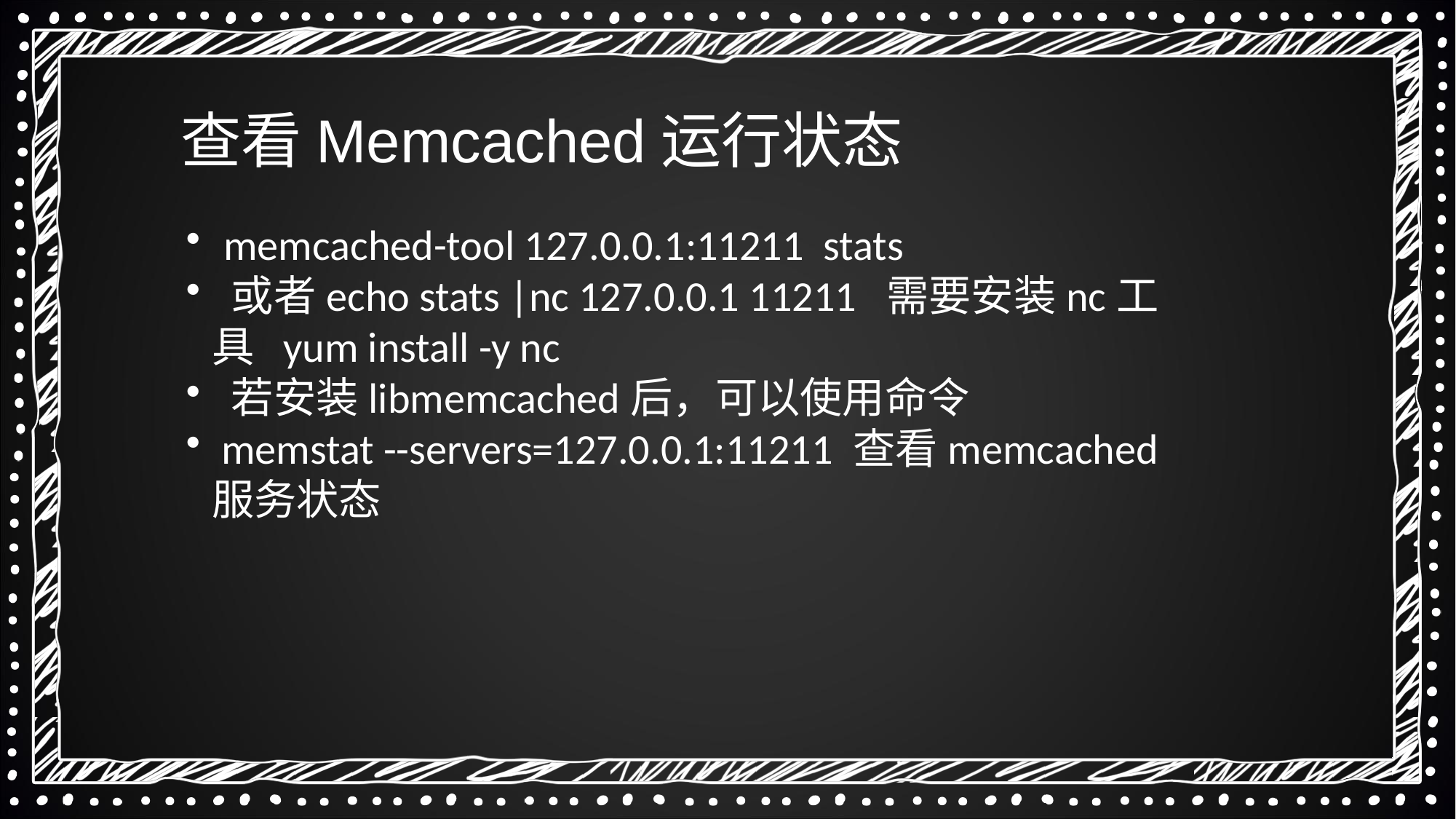

查看Memcached运行状态
 memcached-tool 127.0.0.1:11211  stats
 或者echo stats |nc 127.0.0.1 11211  需要安装nc工具  yum install -y nc
 若安装libmemcached后，可以使用命令
 memstat --servers=127.0.0.1:11211 查看memcached服务状态